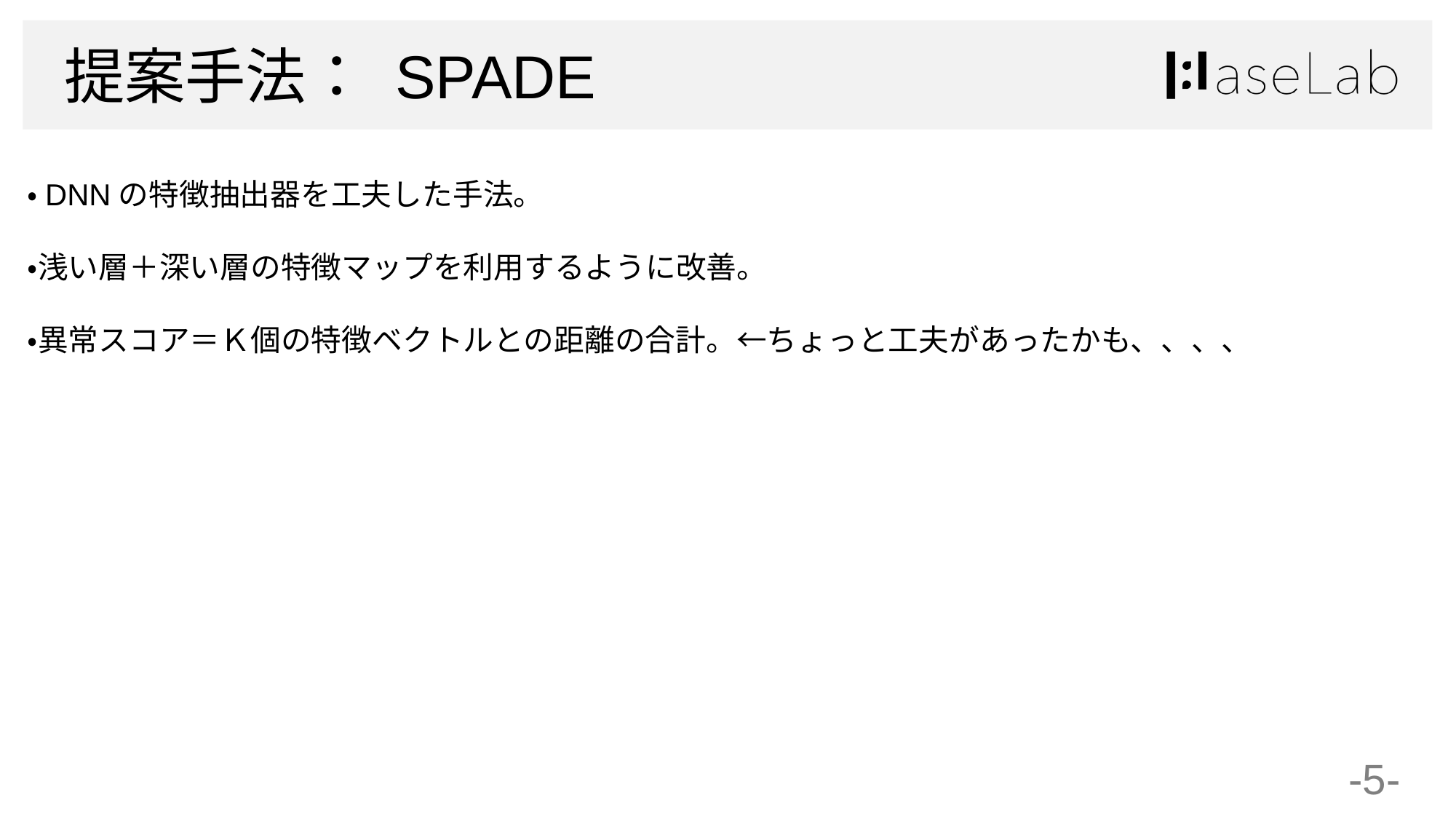

提案手法： SPADE
・DNNの特徴抽出器を工夫した手法。

・浅い層＋深い層の特徴マップを利用するように改善。

・異常スコア＝Ｋ個の特徴ベクトルとの距離の合計。←ちょっと工夫があったかも、、、、
-5-